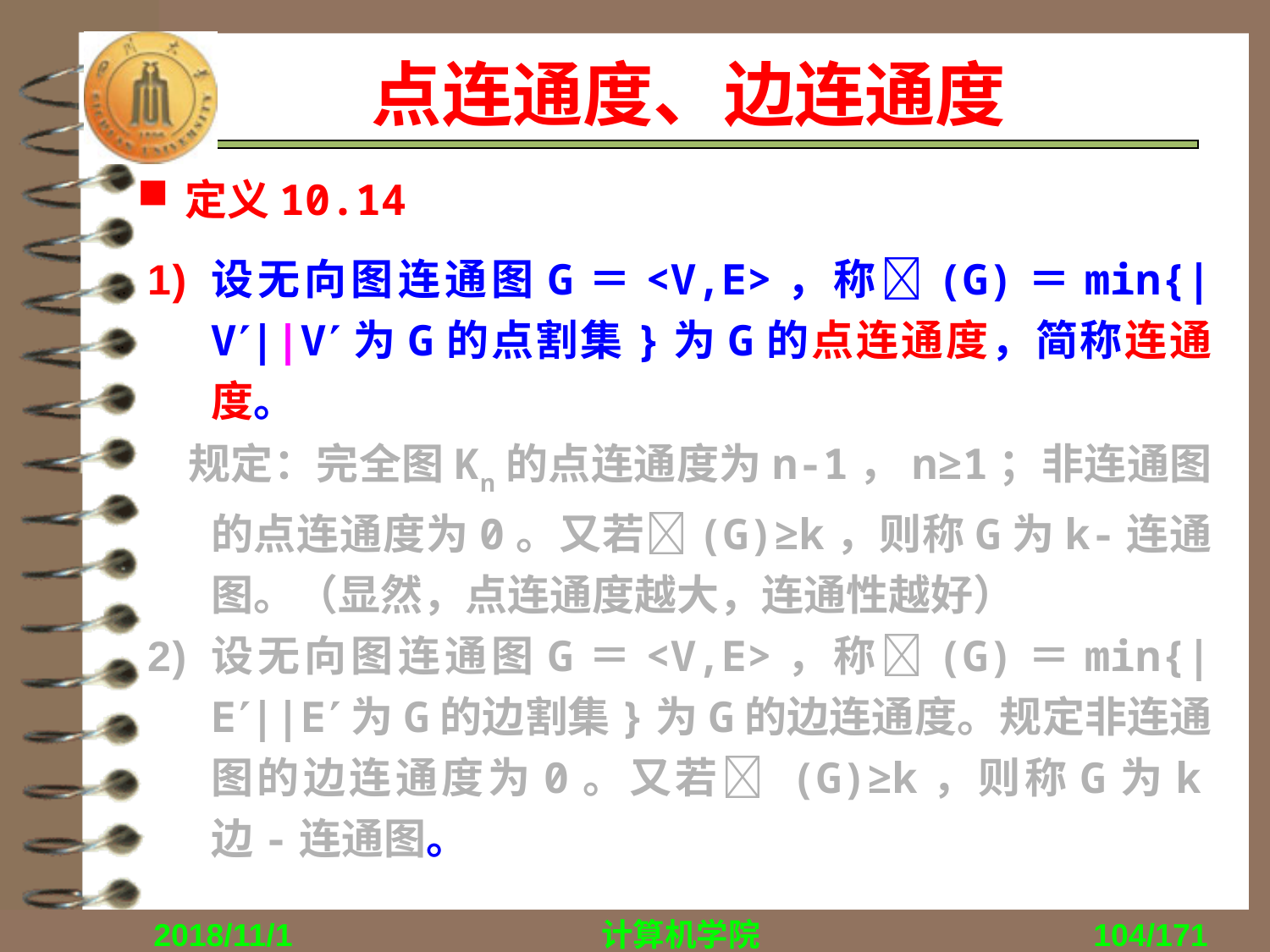

# 点连通度、边连通度
定义10.14
设无向图连通图G＝<V,E>，称κ(G)＝min{|V′||V′为G的点割集}为G的点连通度，简称连通度。
   规定：完全图Kn的点连通度为n-1，n≥1；非连通图的点连通度为0。又若κ(G)≥k，则称G为k-连通图。（显然，点连通度越大，连通性越好）
设无向图连通图G＝<V,E>，称λ(G)＝min{|E′||E′为G的边割集}为G的边连通度。规定非连通图的边连通度为0。又若λ (G)≥k，则称G为k边-连通图。
2018/11/1
计算机学院
104/171